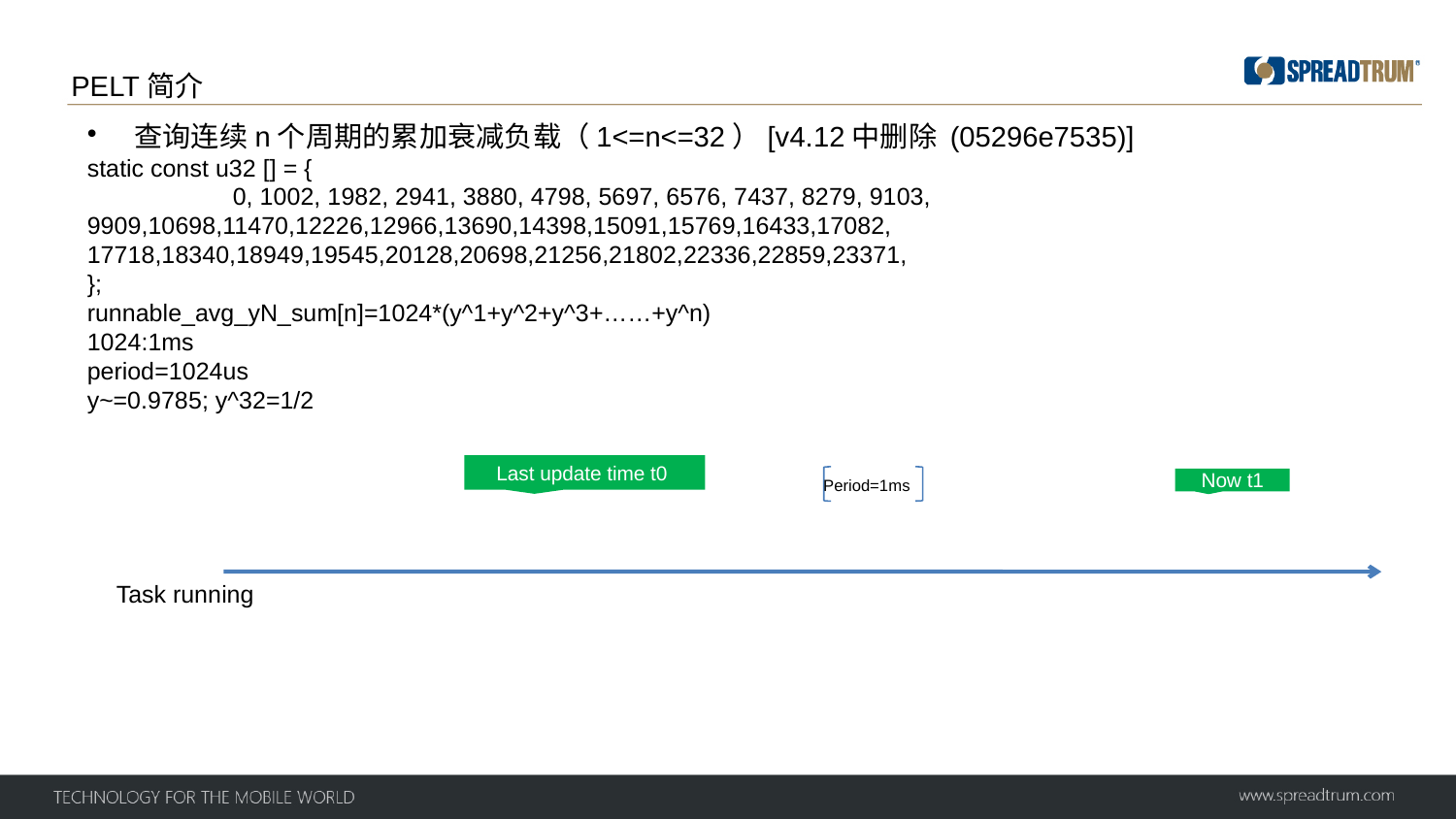

PELT简介
 查询连续n个周期的累加衰减负载（1<=n<=32）[v4.12中删除 (05296e7535)]
static const u32 [] = {
	0, 1002, 1982, 2941, 3880, 4798, 5697, 6576, 7437, 8279, 9103, 	9909,10698,11470,12226,12966,13690,14398,15091,15769,16433,17082, 	17718,18340,18949,19545,20128,20698,21256,21802,22336,22859,23371,
};
runnable_avg_yN_sum[n]=1024*(y^1+y^2+y^3+……+y^n)
1024:1ms
period=1024us
y~=0.9785; y^32=1/2
Last update time t0

Period=1ms
Now t1
| ····· | ····· | Ln | ····· | L5 | L4 | L3 | L2 | L1 |
| --- | --- | --- | --- | --- | --- | --- | --- | --- |
Task running